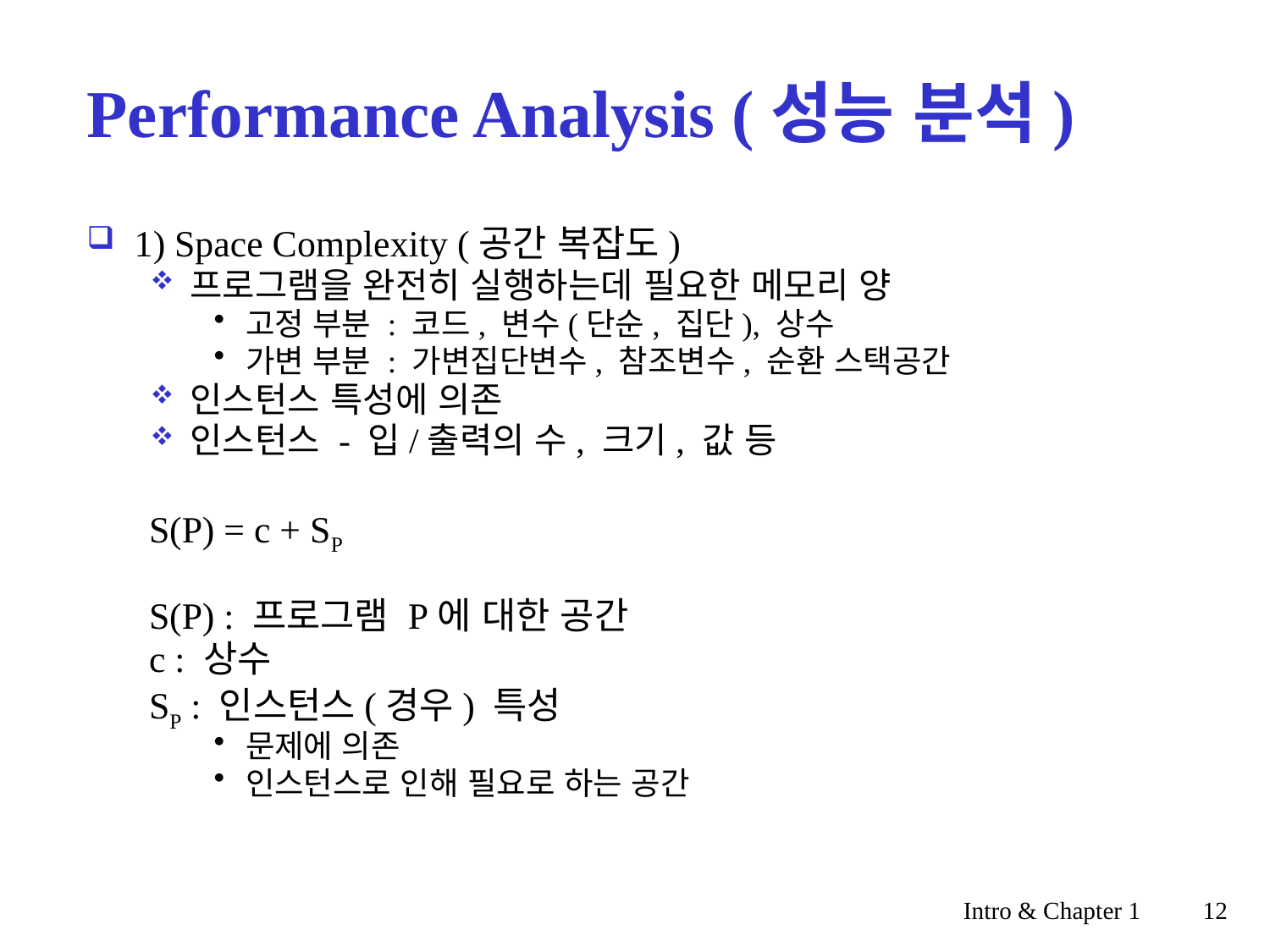

# Performance Analysis (성능 분석)
1) Space Complexity (공간 복잡도)
프로그램을 완전히 실행하는데 필요한 메모리 양
고정 부분 : 코드, 변수(단순, 집단), 상수
가변 부분 : 가변집단변수, 참조변수, 순환 스택공간
인스턴스 특성에 의존
인스턴스 - 입/출력의 수, 크기, 값 등

      S(P) = c + SP

      S(P) : 프로그램 P에 대한 공간
      c : 상수
      SP : 인스턴스(경우) 특성
문제에 의존
인스턴스로 인해 필요로 하는 공간
Intro & Chapter 1
12